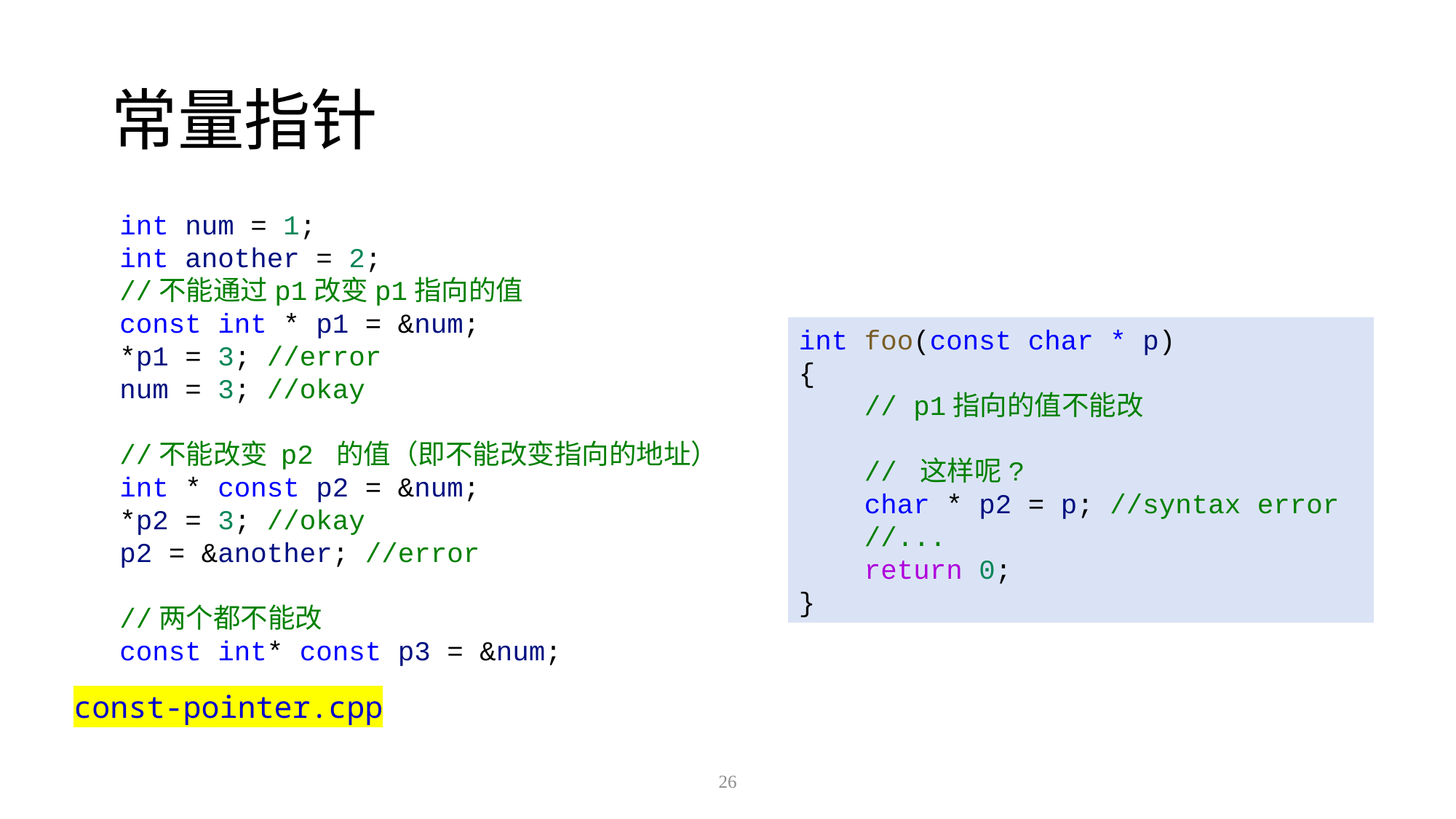

# 常量指针
int num = 1;
int another = 2;
//不能通过p1改变p1指向的值
const int * p1 = &num;
*p1 = 3; //error
num = 3; //okay
//不能改变 p2 的值（即不能改变指向的地址）
int * const p2 = &num;
*p2 = 3; //okay
p2 = &another; //error
//两个都不能改
const int* const p3 = &num;
int foo(const char * p)
{
    // p1指向的值不能改
    // 这样呢?
    char * p2 = p; //syntax error
    //...
    return 0;
}
const-pointer.cpp
26